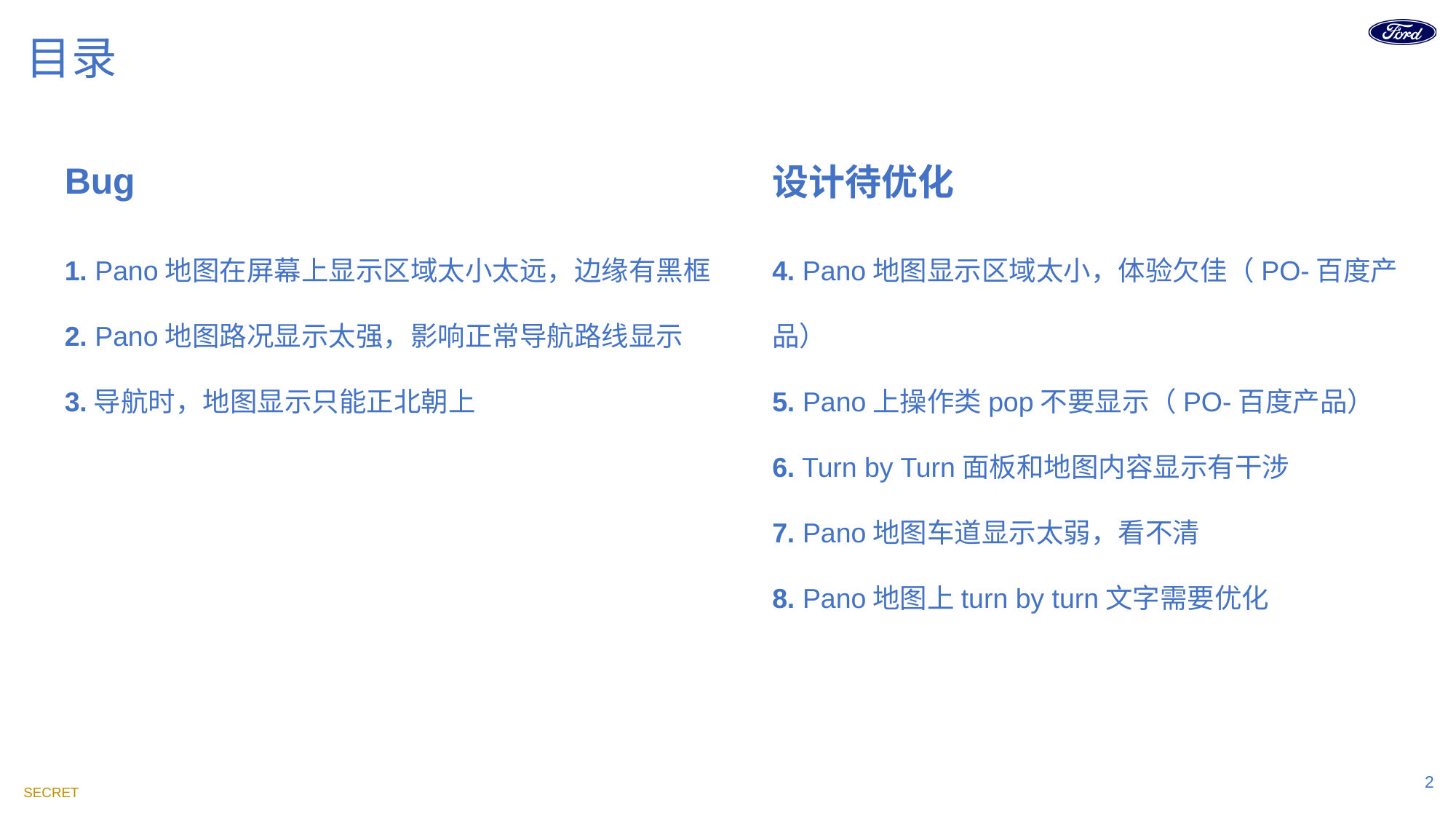

# 目录
Bug
设计待优化

1. Pano地图在屏幕上显示区域太小太远，边缘有黑框
2. Pano地图路况显示太强，影响正常导航路线显示
3.导航时，地图显示只能正北朝上

4. Pano地图显示区域太小，体验欠佳（PO-百度产品）
5. Pano上操作类pop不要显示（PO-百度产品）
6. Turn by Turn面板和地图内容显示有干涉
7. Pano地图车道显示太弱，看不清
8. Pano地图上turn by turn文字需要优化